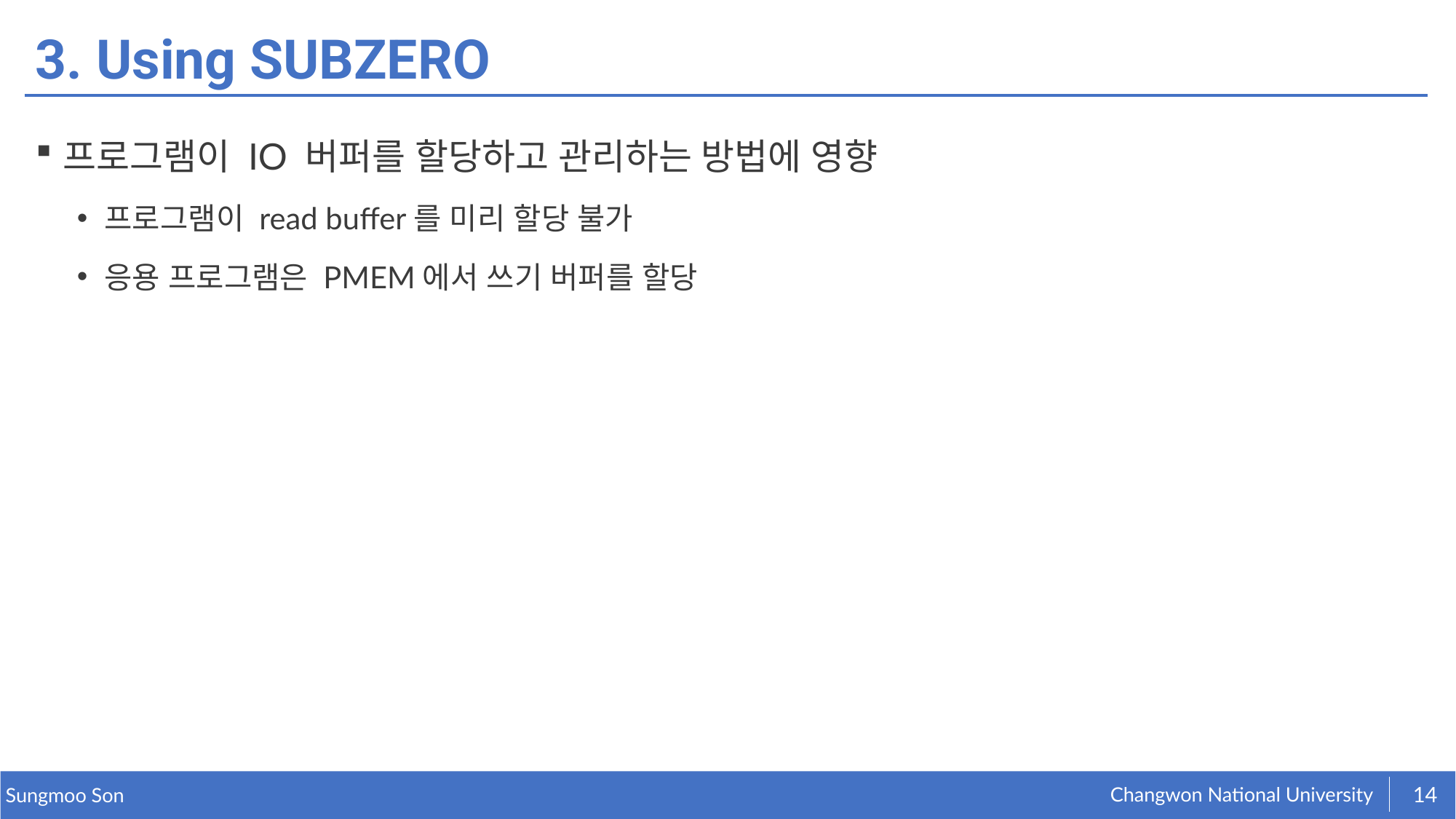

# 3. Using SUBZERO
프로그램이 IO 버퍼를 할당하고 관리하는 방법에 영향
프로그램이 read buffer를 미리 할당 불가
응용 프로그램은 PMEM에서 쓰기 버퍼를 할당
14